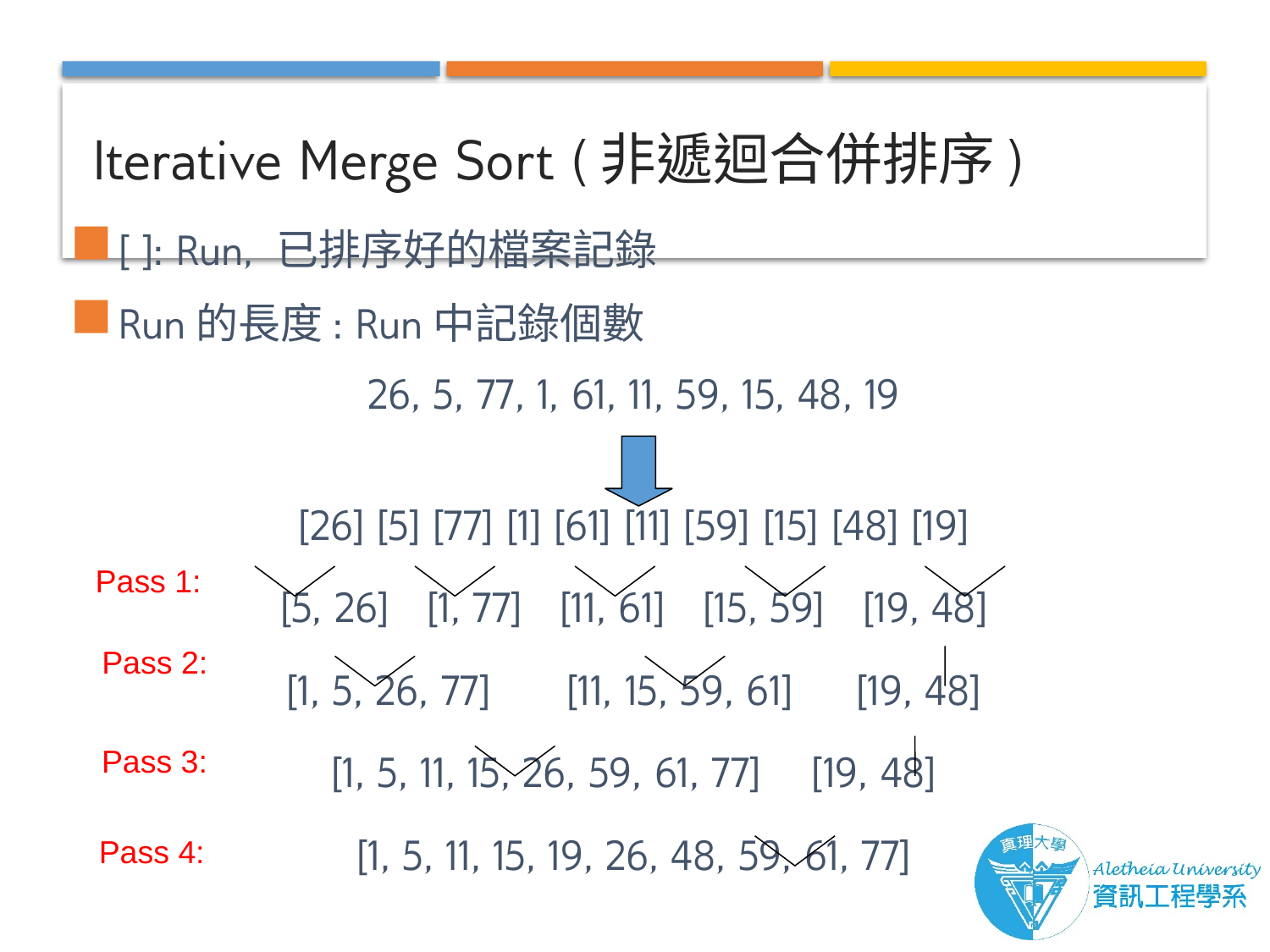

# Iterative Merge Sort (非遞迴合併排序)
[ ]: Run, 已排序好的檔案記錄
Run的長度: Run中記錄個數
26, 5, 77, 1, 61, 11, 59, 15, 48, 19

[26] [5] [77] [1] [61] [11] [59] [15] [48] [19]
[5, 26]   [1, 77]   [11, 61]   [15, 59]   [19, 48]
[1, 5, 26, 77]      [11, 15, 59, 61]     [19, 48]
[1, 5, 11, 15, 26, 59, 61, 77]    [19, 48]
[1, 5, 11, 15, 19, 26, 48, 59, 61, 77]

Pass 1:

Pass 2:

Pass 3:

Pass 4: